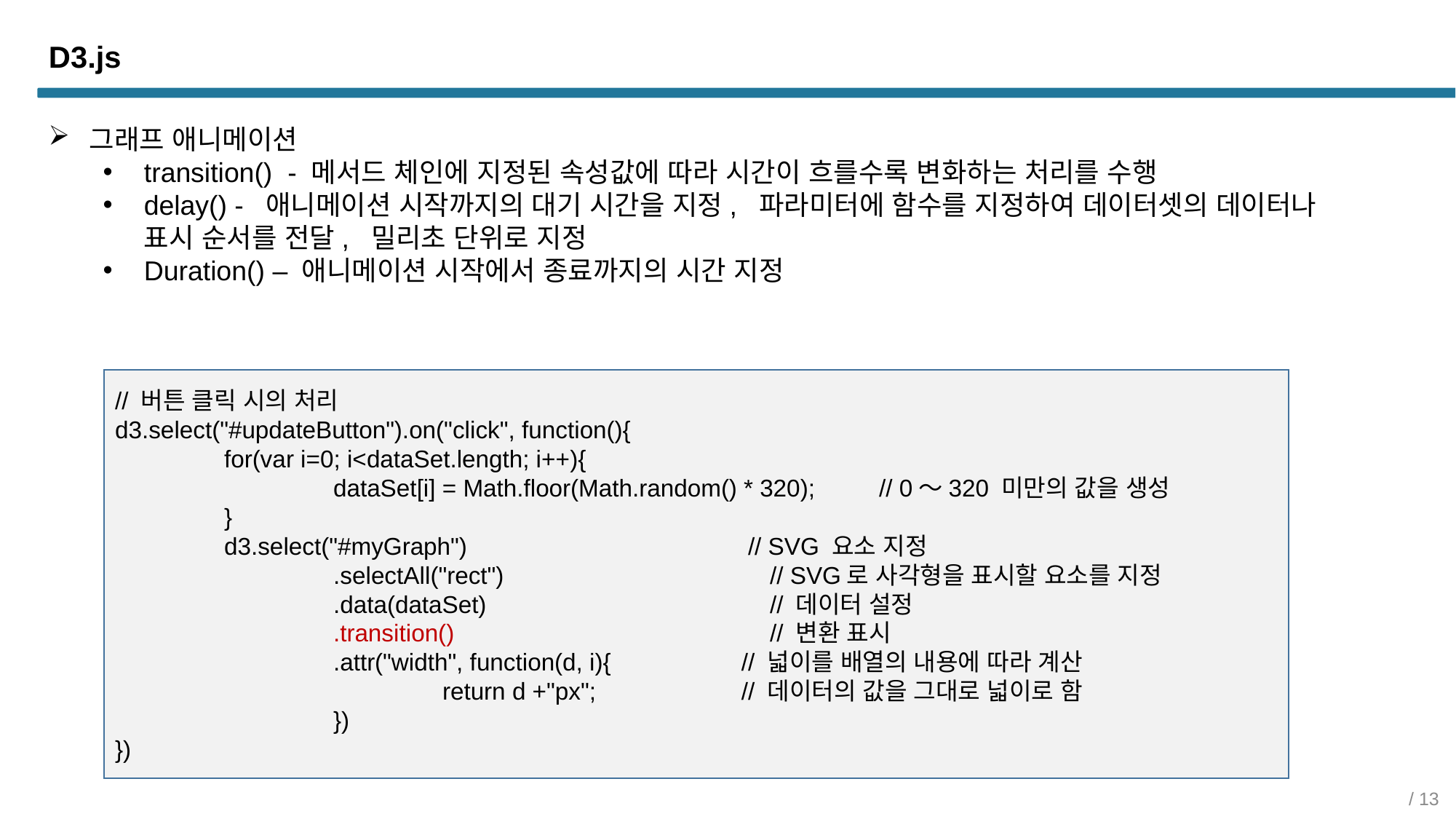

D3.js
그래프 애니메이션
transition()  - 메서드 체인에 지정된 속성값에 따라 시간이 흐를수록 변화하는 처리를 수행
delay() -  애니메이션 시작까지의 대기 시간을 지정,  파라미터에 함수를 지정하여 데이터셋의 데이터나 표시 순서를 전달,  밀리초 단위로 지정
Duration() – 애니메이션 시작에서 종료까지의 시간 지정
// 버튼 클릭 시의 처리
d3.select("#updateButton").on("click", function(){
	for(var i=0; i<dataSet.length; i++){
		dataSet[i] = Math.floor(Math.random() * 320);	// 0〜320 미만의 값을 생성
	}
	d3.select("#myGraph")		             // SVG 요소 지정
		.selectAll("rect")			// SVG로 사각형을 표시할 요소를 지정
		.data(dataSet)			// 데이터 설정
		.transition()			// 변환 표시
		.attr("width", function(d, i){	            // 넓이를 배열의 내용에 따라 계산
			return d +"px";	            // 데이터의 값을 그대로 넓이로 함
		})
})
/ 13